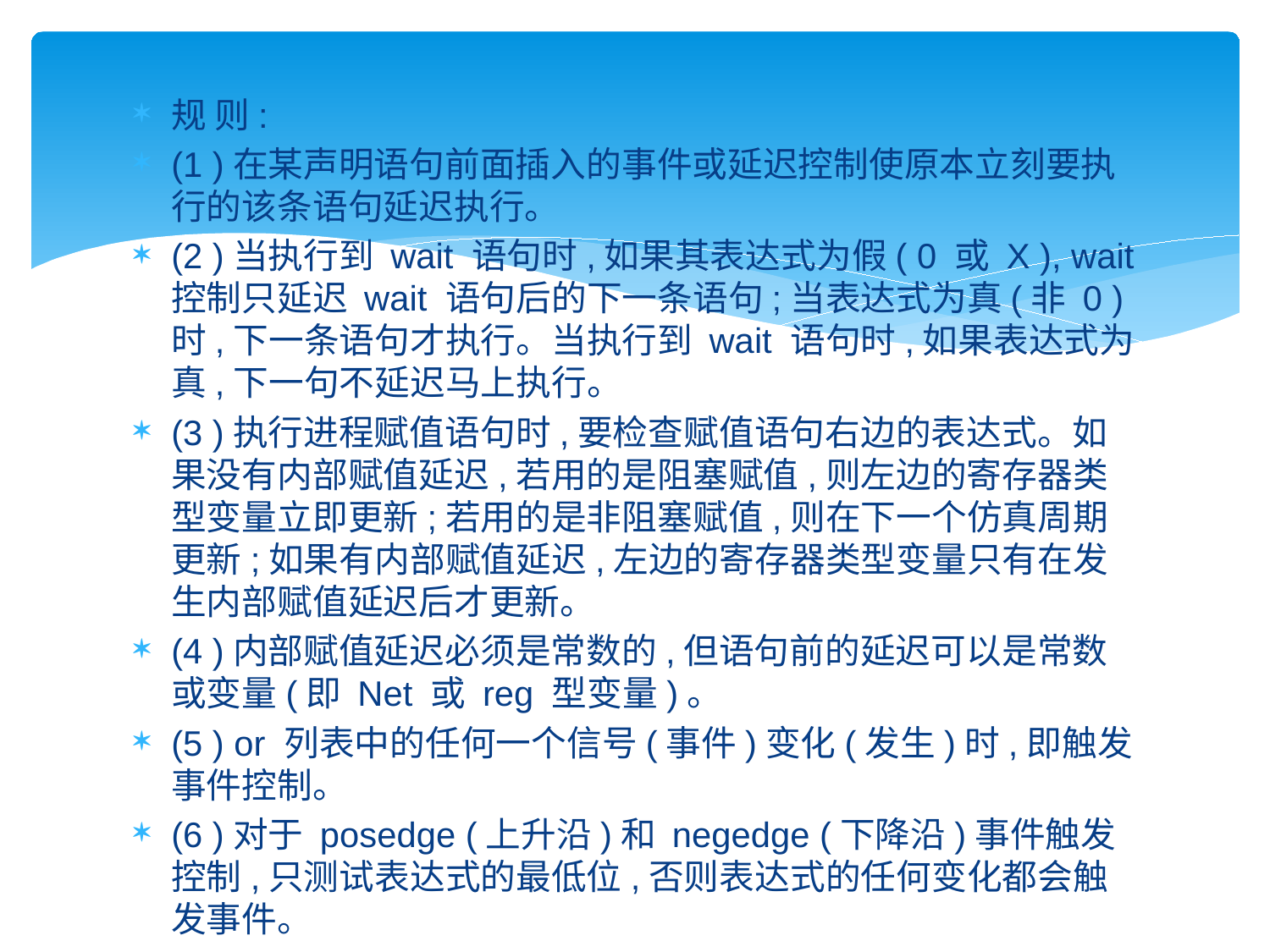

#
规 则:
(1 )在某声明语句前面插入的事件或延迟控制使原本立刻要执行的该条语句延迟执行。
(2 )当执行到 wait 语句时,如果其表达式为假( 0 或 X ), wait 控制只延迟 wait 语句后的下一条语句;当表达式为真(非 0 )时,下一条语句才执行。当执行到 wait 语句时,如果表达式为真,下一句不延迟马上执行。
(3 )执行进程赋值语句时,要检查赋值语句右边的表达式。如果没有内部赋值延迟,若用的是阻塞赋值,则左边的寄存器类型变量立即更新;若用的是非阻塞赋值,则在下一个仿真周期更新;如果有内部赋值延迟,左边的寄存器类型变量只有在发生内部赋值延迟后才更新。
(4 )内部赋值延迟必须是常数的,但语句前的延迟可以是常数或变量(即 Net 或 reg 型变量)。
(5 ) or 列表中的任何一个信号(事件)变化(发生)时,即触发事件控制。
(6 )对于 posedge (上升沿)和 negedge (下降沿)事件触发控制,只测试表达式的最低位,否则表达式的任何变化都会触发事件。